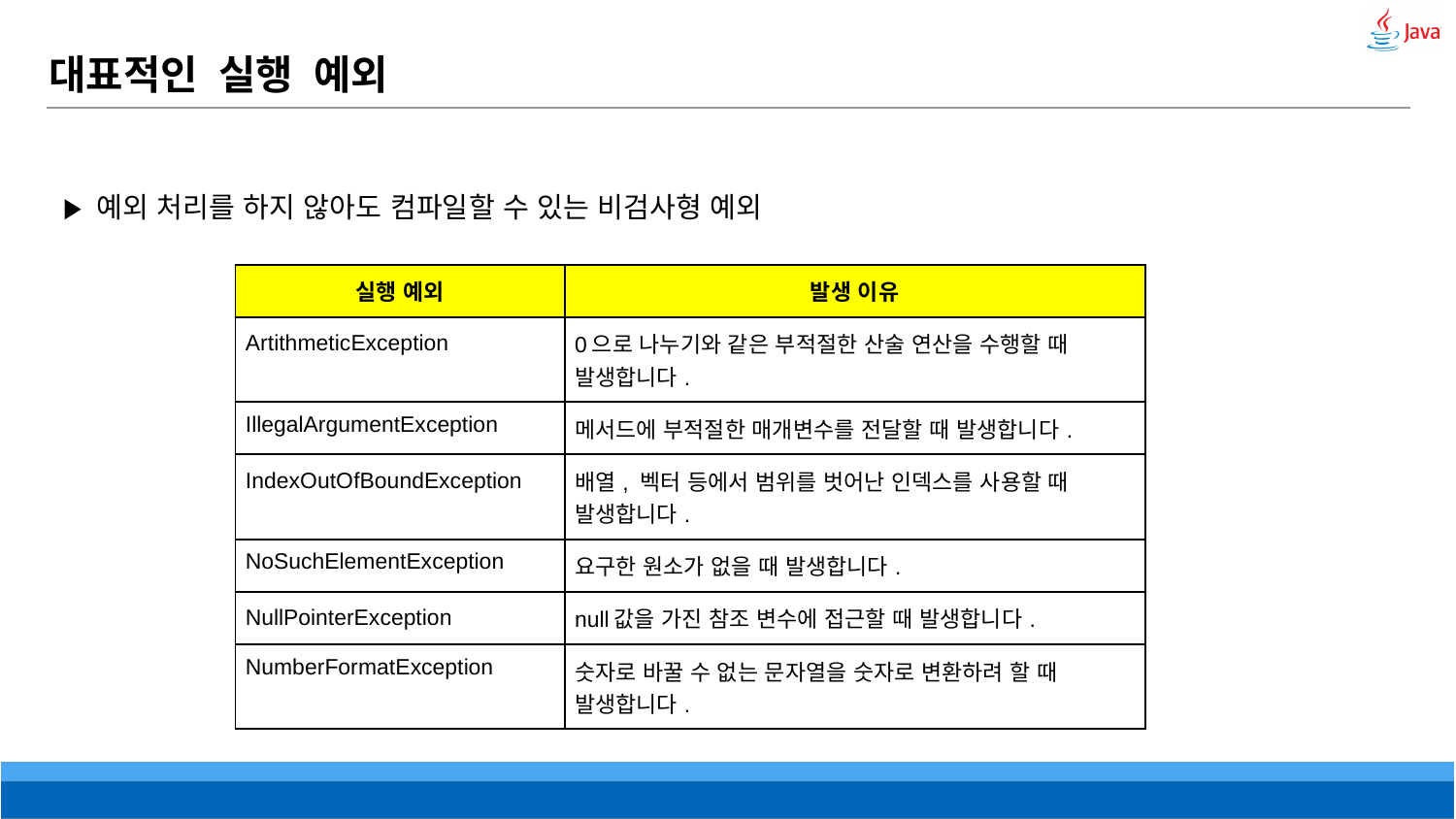

# 대표적인 실행 예외
▶ 예외 처리를 하지 않아도 컴파일할 수 있는 비검사형 예외
| 실행 예외 | 발생 이유 |
| --- | --- |
| ArtithmeticException | 0으로 나누기와 같은 부적절한 산술 연산을 수행할 때 발생합니다. |
| IllegalArgumentException | 메서드에 부적절한 매개변수를 전달할 때 발생합니다. |
| IndexOutOfBoundException | 배열, 벡터 등에서 범위를 벗어난 인덱스를 사용할 때 발생합니다. |
| NoSuchElementException | 요구한 원소가 없을 때 발생합니다. |
| NullPointerException | null값을 가진 참조 변수에 접근할 때 발생합니다. |
| NumberFormatException | 숫자로 바꿀 수 없는 문자열을 숫자로 변환하려 할 때 발생합니다. |